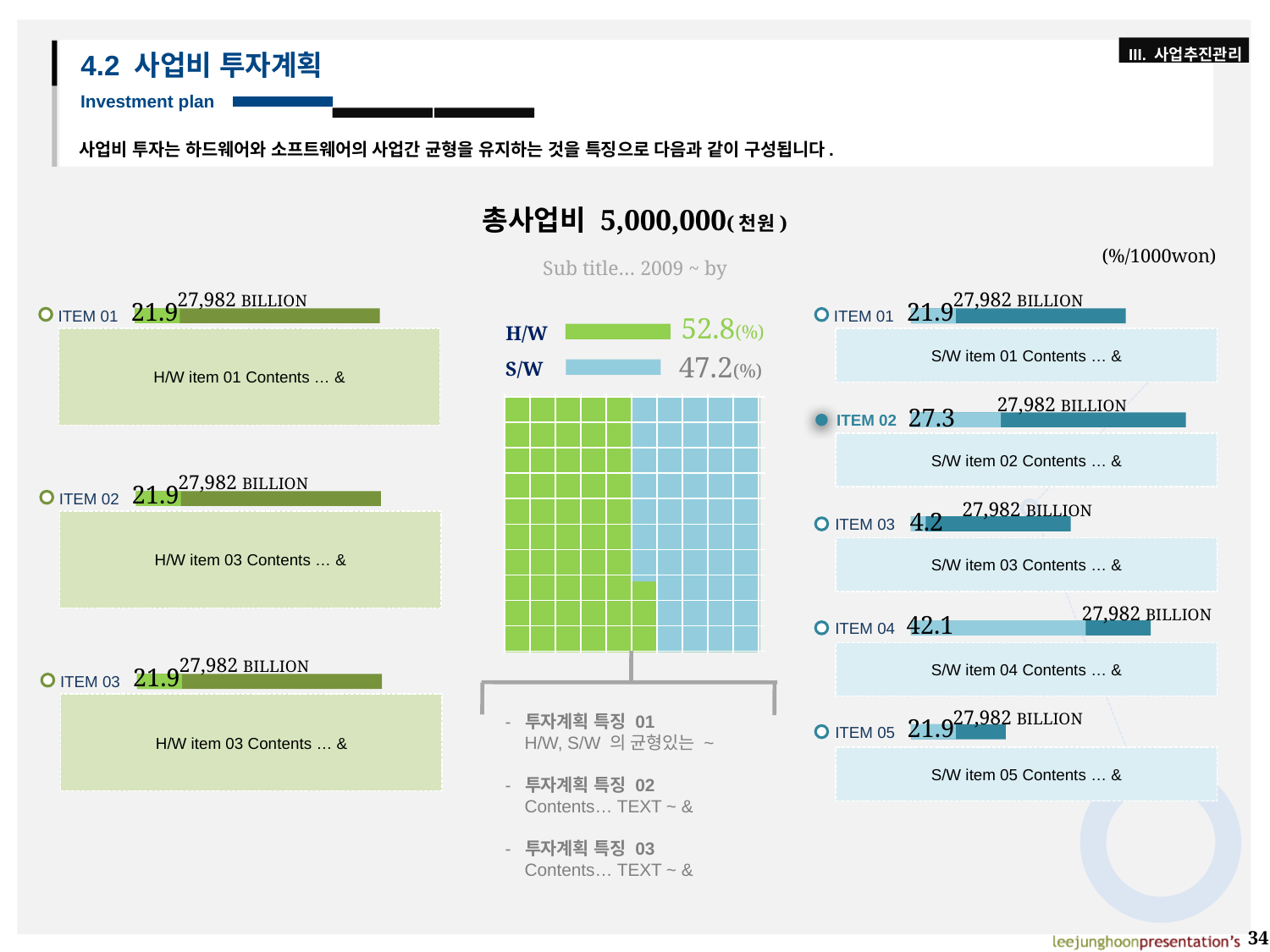

총사업비 5,000,000(천원)
Sub title… 2009 ~ by
(%/1000won)
27,982 BILLION
21.9
ITEM 01

H/W item 01 Contents … &
27,982 BILLION
21.9
ITEM 01

S/W item 01 Contents … &
27,982 BILLION
27.3
ITEM 02

S/W item 02 Contents … &
27,982 BILLION
4.2
ITEM 03

S/W item 03 Contents … &
27,982 BILLION
42.1
ITEM 04

S/W item 04 Contents … &
27,982 BILLION
21.9
ITEM 05

S/W item 05 Contents … &
52.8(%)
H/W

47.2(%)
S/W

27,982 BILLION
21.9
ITEM 02

H/W item 03 Contents … &
27,982 BILLION
21.9
ITEM 03

H/W item 03 Contents … &
-  투자계획 특징 01
    H/W, S/W 의 균형있는 ~

-  투자계획 특징 02
    Contents… TEXT ~ &

-  투자계획 특징 03
    Contents… TEXT ~ &